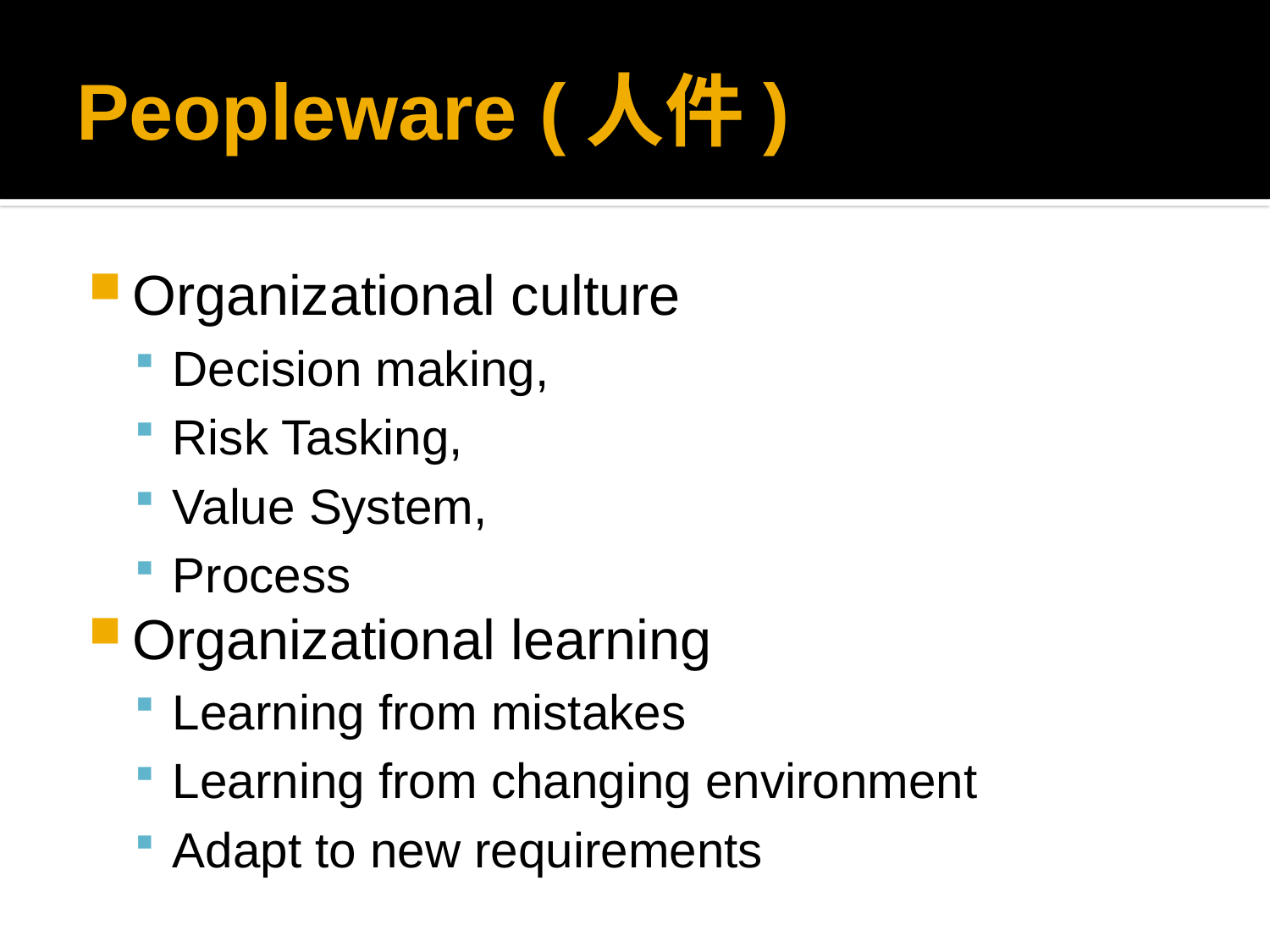

# Peopleware (人件)
Organizational culture
Decision making,
Risk Tasking,
Value System,
Process
Organizational learning
Learning from mistakes
Learning from changing environment
Adapt to new requirements